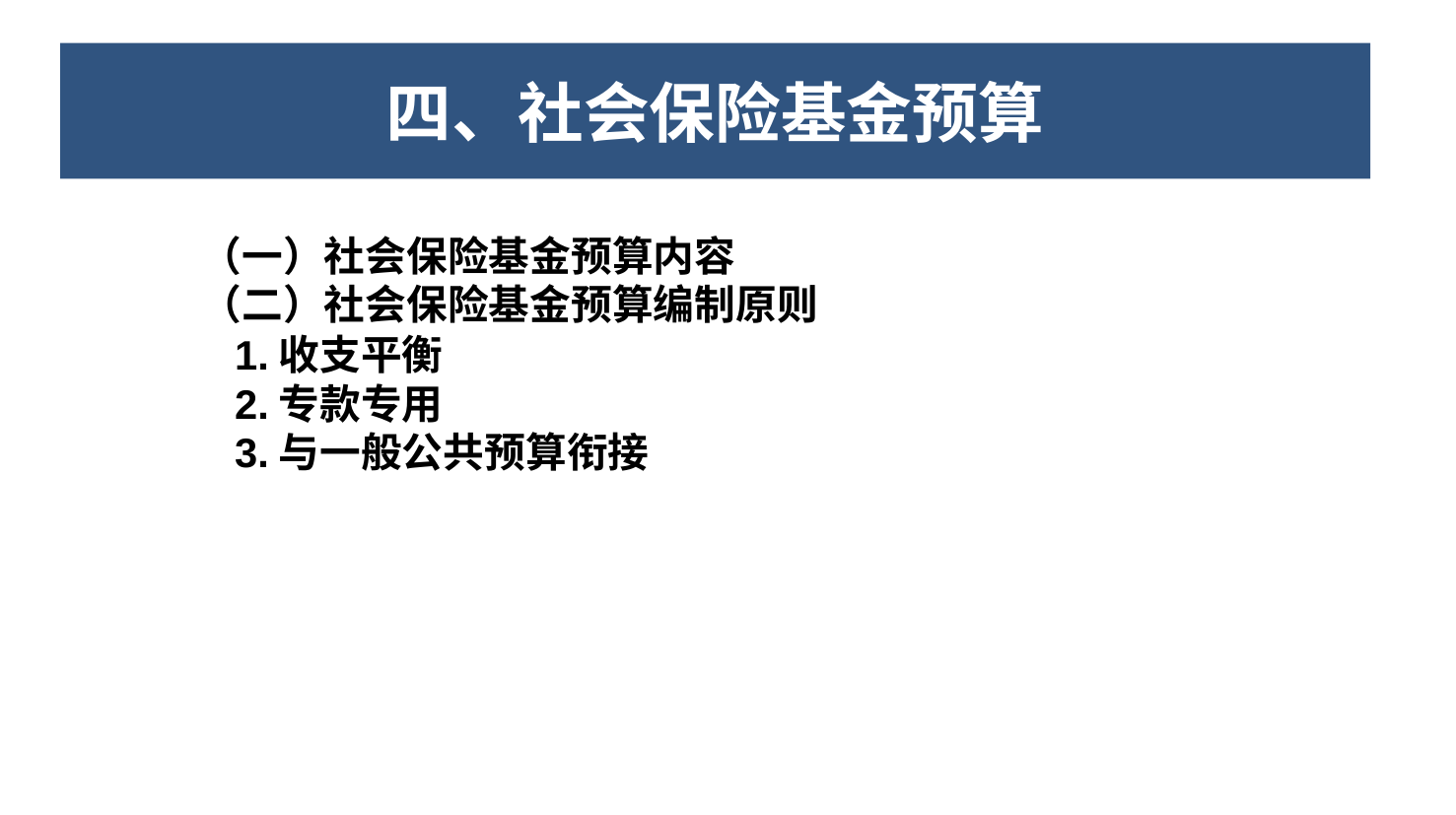

四、社会保险基金预算
四、社会保险基金预算
（一）社会保险基金预算内容
（二）社会保险基金预算编制原则
   1.收支平衡
   2.专款专用
   3.与一般公共预算衔接